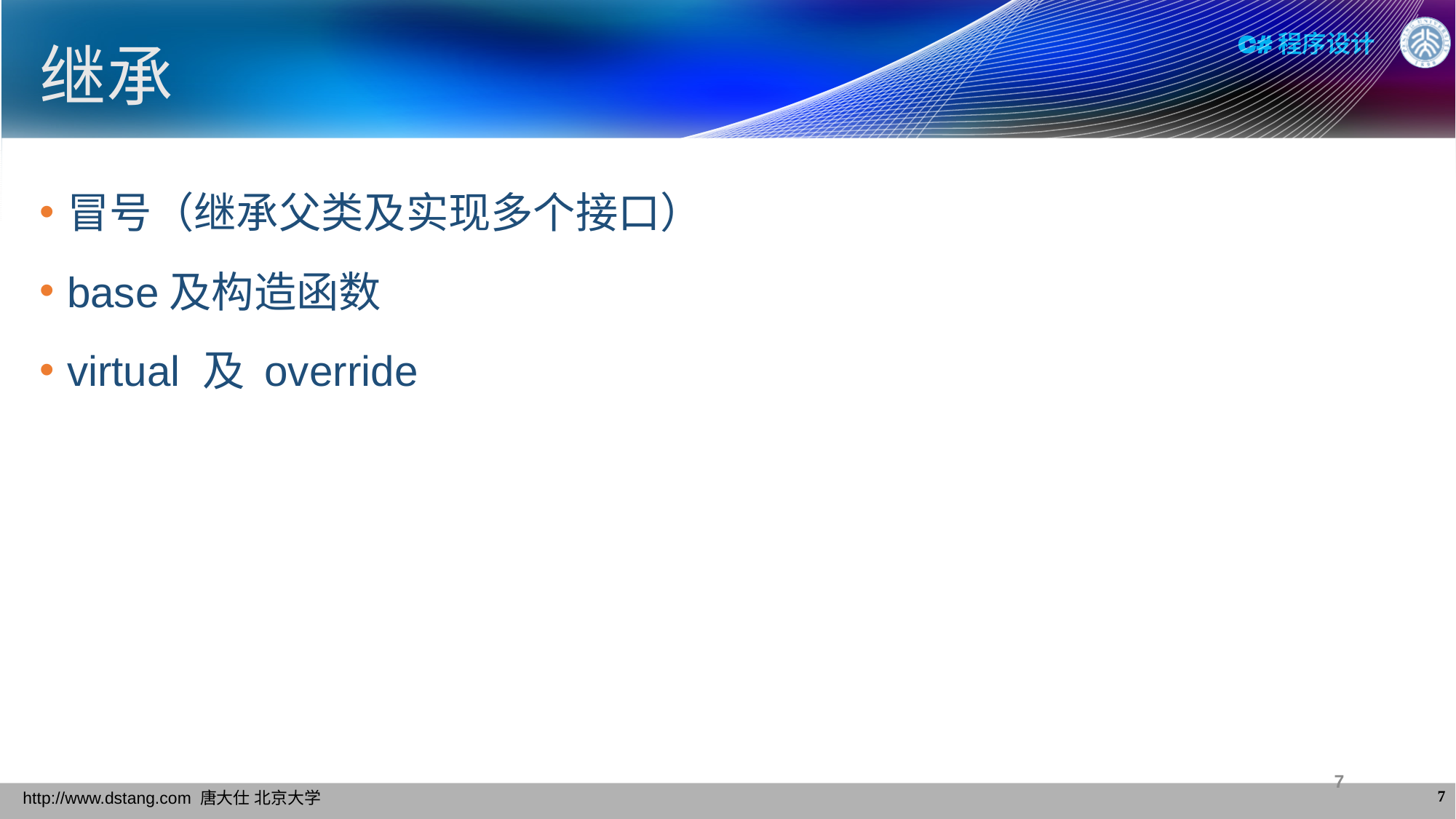

# 继承
冒号（继承父类及实现多个接口）
base及构造函数
virtual 及 override

7